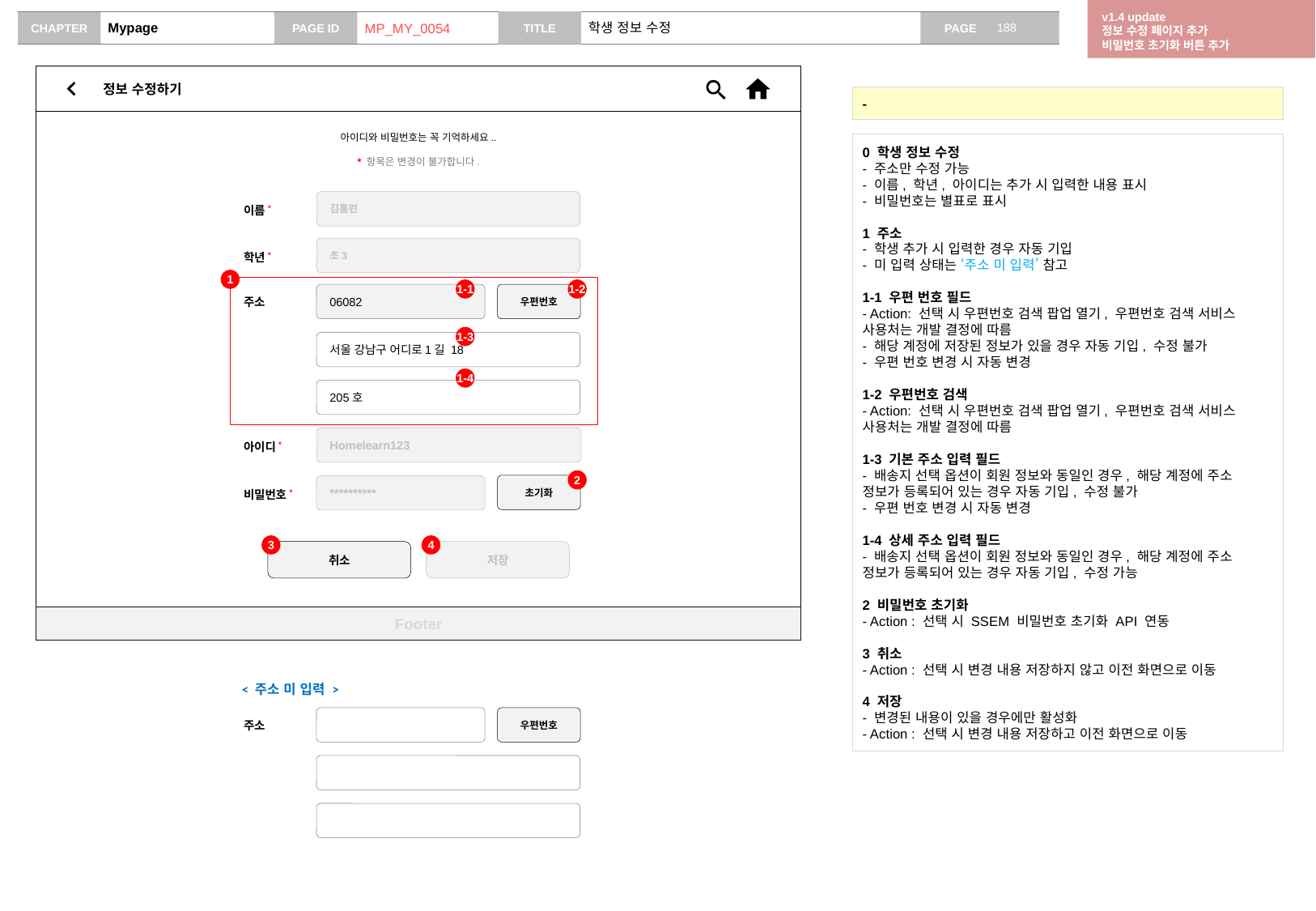

v1.4 update
정보 수정 페이지 추가
비밀번호 초기화 버튼 추가
# Mypage
MP_MY_0054
학생 정보 수정

정보 수정하기

-
아이디와 비밀번호는 꼭 기억하세요..
0 학생 정보 수정
- 주소만 수정 가능
- 이름, 학년, 아이디는 추가 시 입력한 내용 표시
- 비밀번호는 별표로 표시
1 주소
- 학생 추가 시 입력한 경우 자동 기입
- 미 입력 상태는 ‘주소 미 입력’ 참고
1-1 우편 번호 필드
- Action: 선택 시 우편번호 검색 팝업 열기, 우편번호 검색 서비스 사용처는 개발 결정에 따름
- 해당 계정에 저장된 정보가 있을 경우 자동 기입, 수정 불가
- 우편 번호 변경 시 자동 변경

1-2 우편번호 검색
- Action: 선택 시 우편번호 검색 팝업 열기, 우편번호 검색 서비스 사용처는 개발 결정에 따름

1-3 기본 주소 입력 필드
- 배송지 선택 옵션이 회원 정보와 동일인 경우, 해당 계정에 주소 정보가 등록되어 있는 경우 자동 기입, 수정 불가
- 우편 번호 변경 시 자동 변경

1-4 상세 주소 입력 필드
- 배송지 선택 옵션이 회원 정보와 동일인 경우, 해당 계정에 주소 정보가 등록되어 있는 경우 자동 기입, 수정 가능
2 비밀번호 초기화
- Action : 선택 시 SSEM 비밀번호 초기화 API 연동

3 취소
- Action : 선택 시 변경 내용 저장하지 않고 이전 화면으로 이동

4 저장
- 변경된 내용이 있을 경우에만 활성화
- Action : 선택 시 변경 내용 저장하고 이전 화면으로 이동
* 항목은 변경이 불가합니다.
김홈런
이름*
초3
학년*
1

1-1
1-2
06082
우편번호
주소
1-3
서울 강남구 어디로1길 18
1-4
205호
Homelearn123
아이디*
2
초기화
**********
비밀번호*
3
4
취소
저장
Footer
< 주소 미 입력 >

우편번호
주소